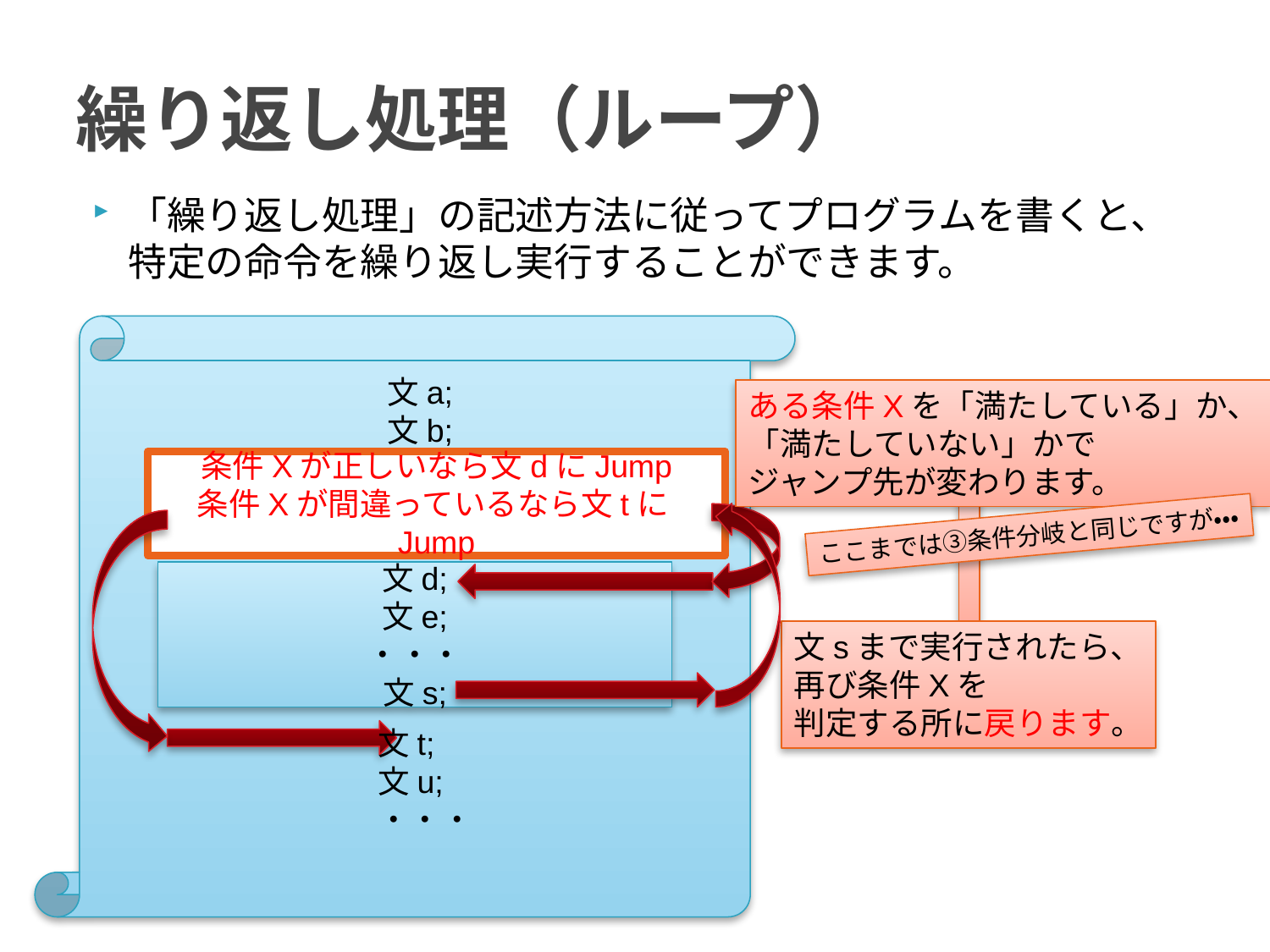

# 繰り返し処理（ループ）
「繰り返し処理」の記述方法に従ってプログラムを書くと、特定の命令を繰り返し実行することができます。
文a
文a;
文b;
ある条件Xを「満たしている」か、
「満たしていない」かで
ジャンプ先が変わります。
条件Xが正しいなら文dにJump
条件Xが間違っているなら文tにJump

ここまでは③条件分岐と同じですが・・・
文d;
文e;
・・・
文s;

文sまで実行されたら、
再び条件Xを
判定する所に戻ります。

文t;
文u;
・・・